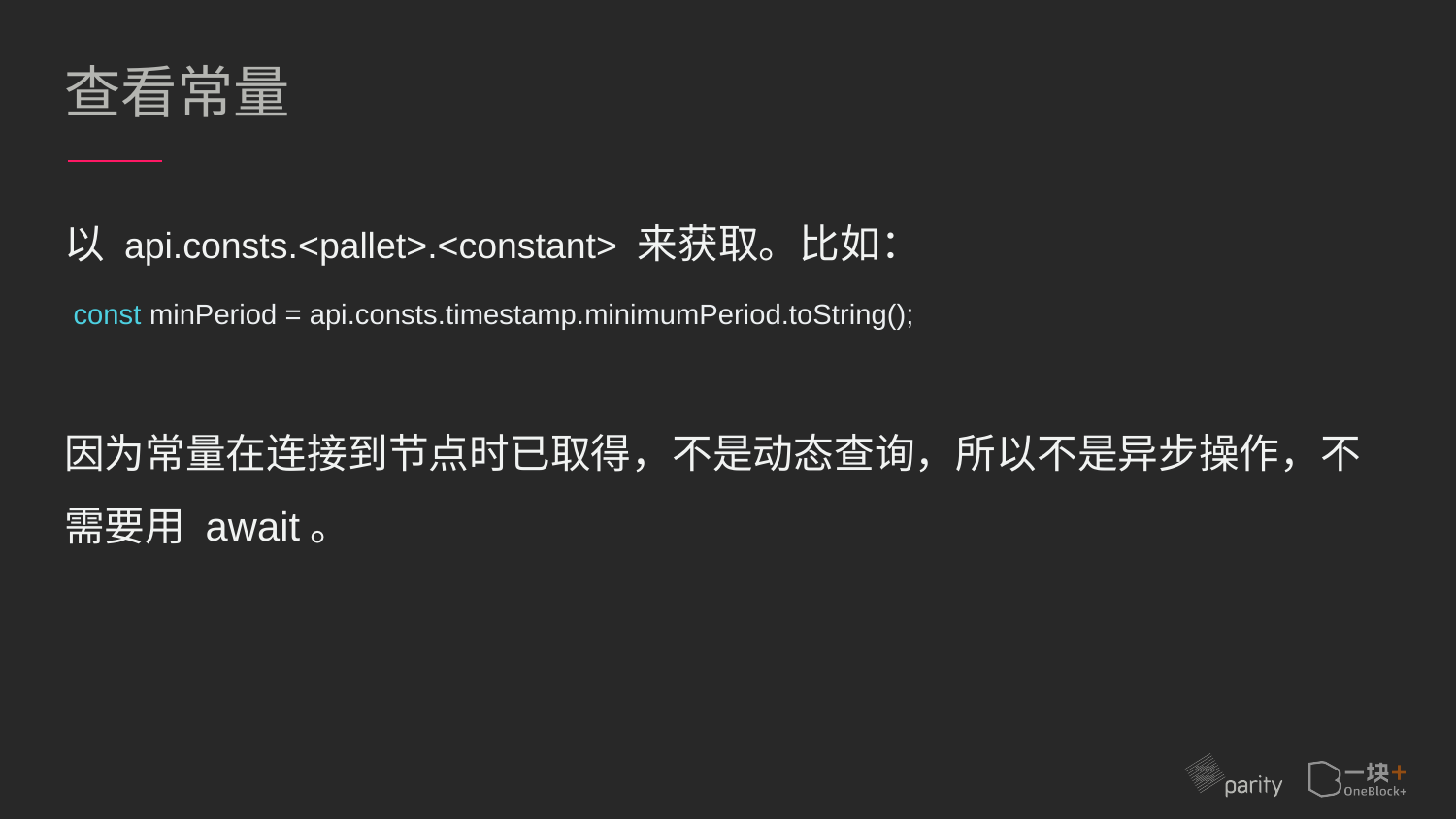

# 查看常量
以 api.consts.<pallet>.<constant> 来获取。比如：

因为常量在连接到节点时已取得，不是动态查询，所以不是异步操作，不需要用 await。
const minPeriod = api.consts.timestamp.minimumPeriod.toString();